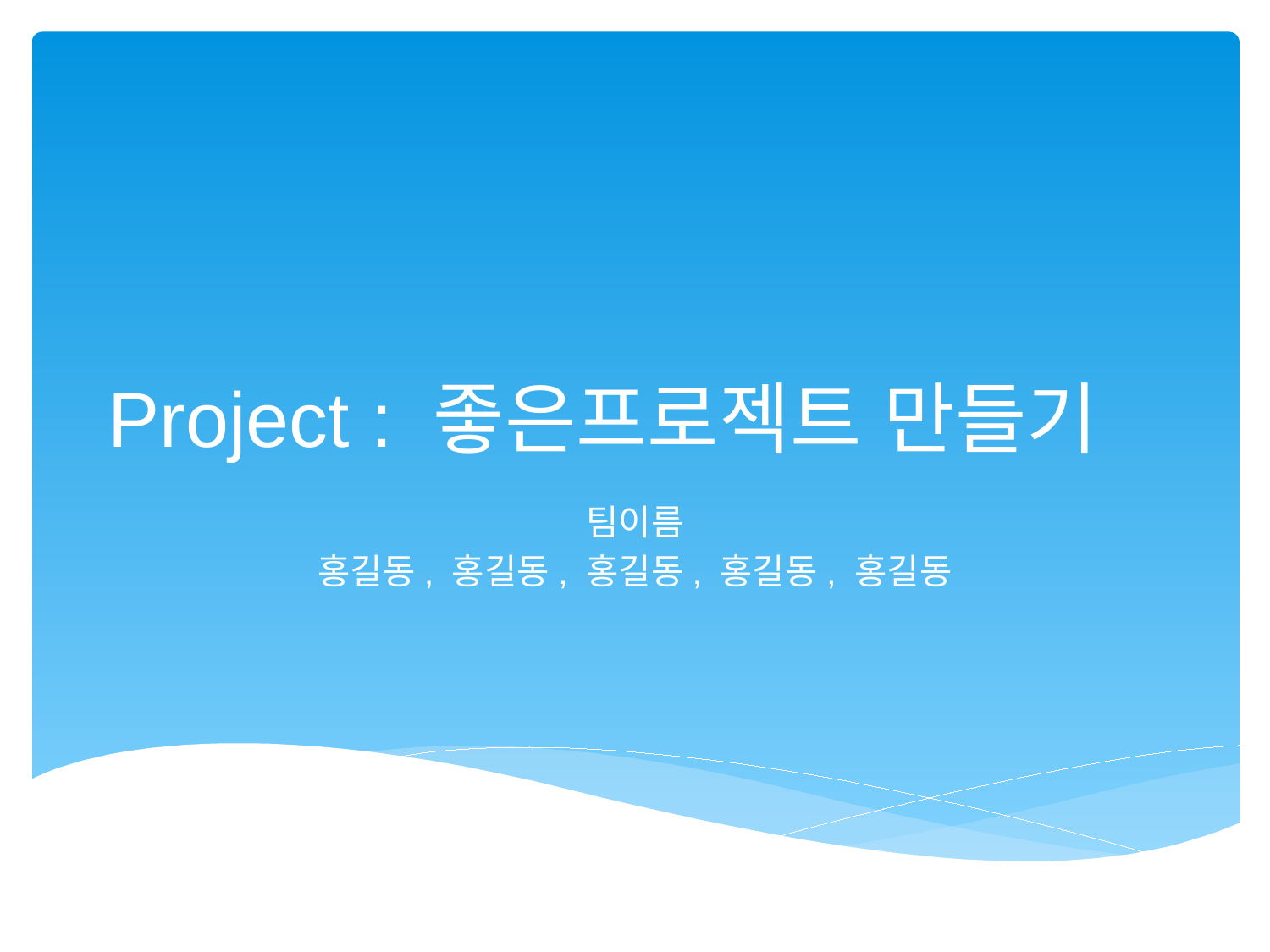

# Project : 좋은프로젝트 만들기
팀이름
홍길동, 홍길동, 홍길동, 홍길동, 홍길동